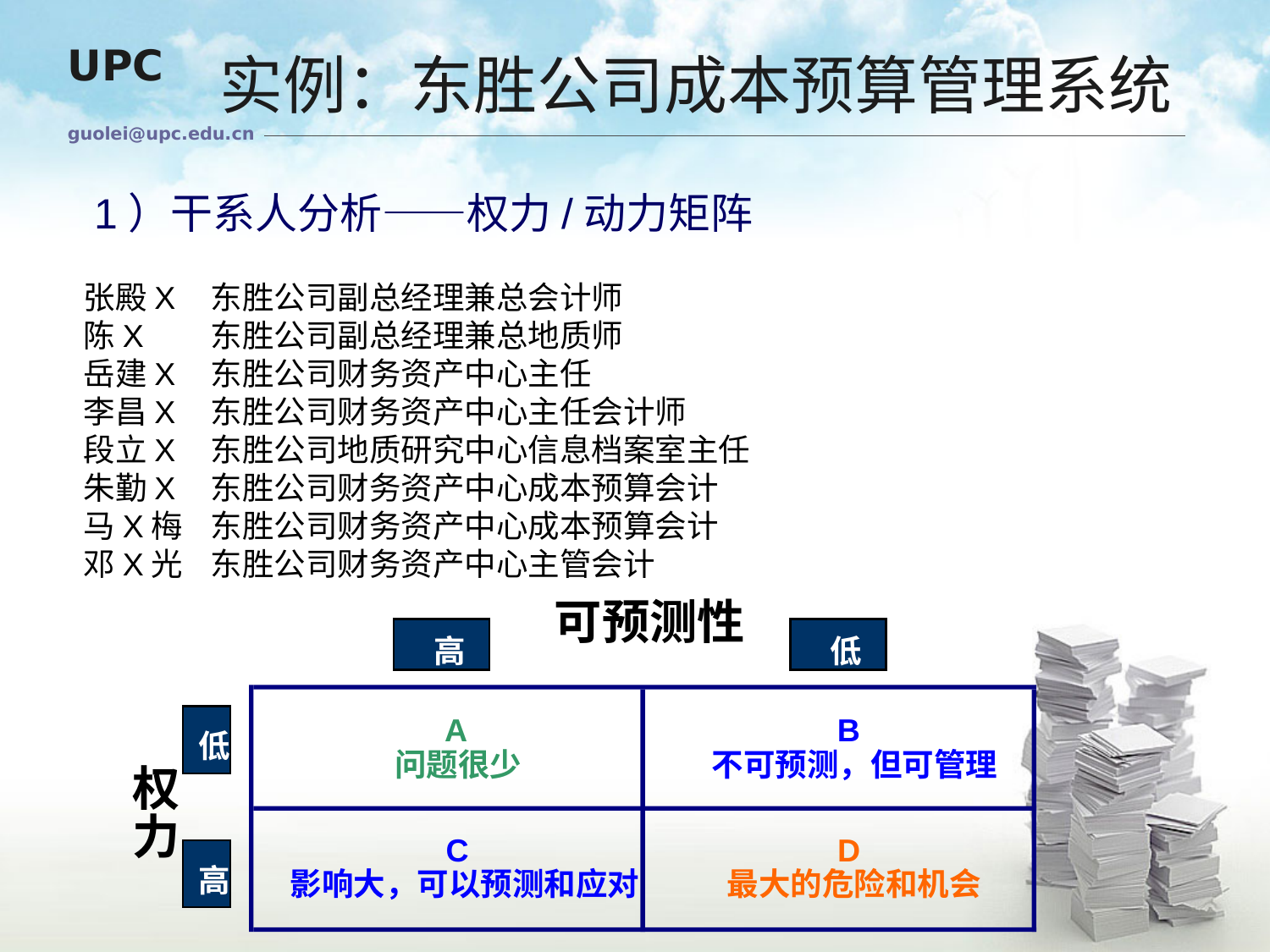

# 实例：东胜公司成本预算管理系统
guolei@upc.edu.cn
1）干系人分析——权力/动力矩阵
张殿X	东胜公司副总经理兼总会计师
陈X	东胜公司副总经理兼总地质师
岳建X	东胜公司财务资产中心主任
李昌X	东胜公司财务资产中心主任会计师
段立X	东胜公司地质研究中心信息档案室主任
朱勤X	东胜公司财务资产中心成本预算会计
马X梅	东胜公司财务资产中心成本预算会计
邓X光	东胜公司财务资产中心主管会计
可预测性

高
低

A
B
低
问题很少
不可预测，但可管理
权

力
C
D

高
影响大，可以预测和应对
最大的危险和机会